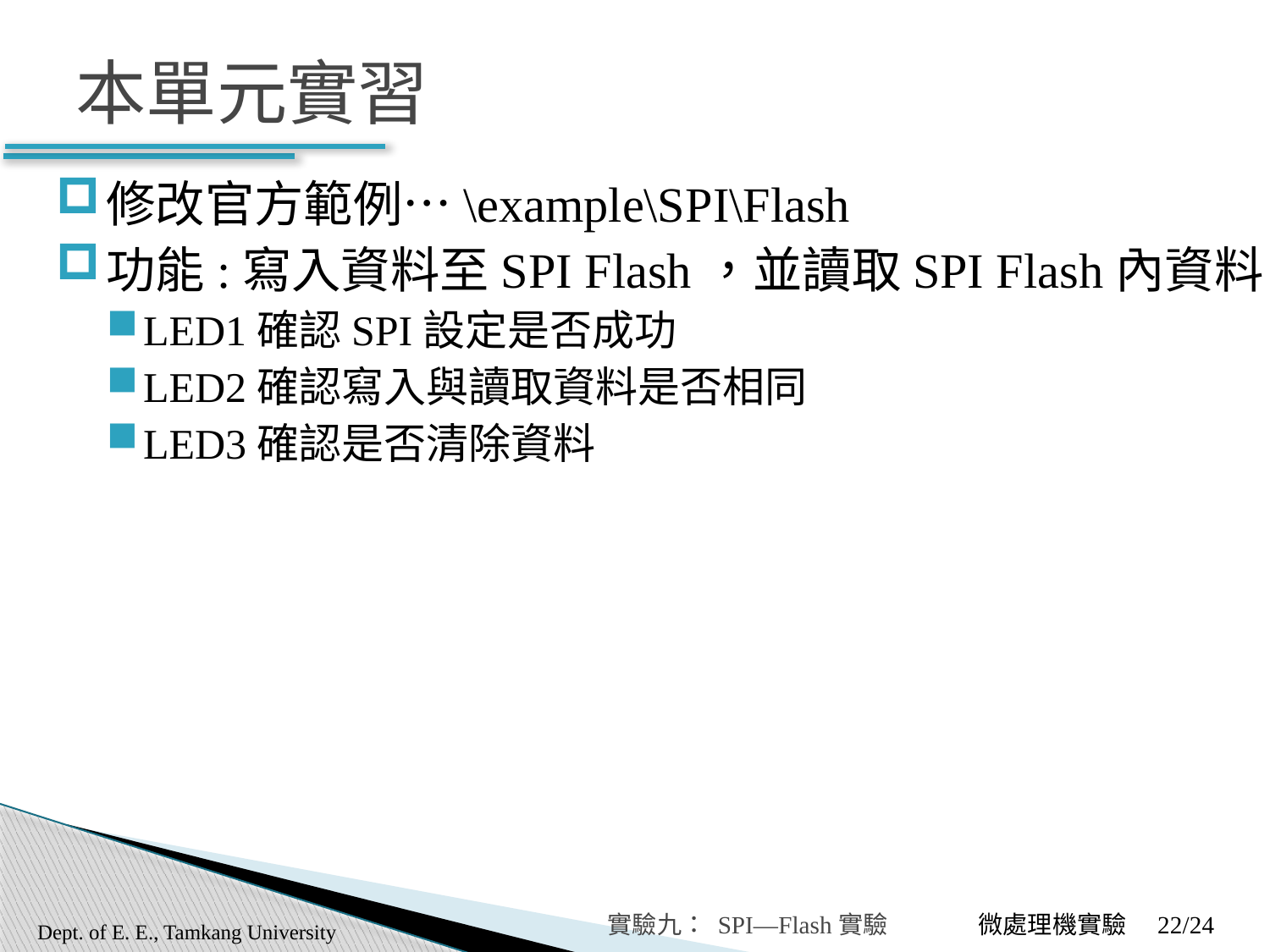

# 本單元實習
修改官方範例…\example\SPI\Flash
功能:寫入資料至SPI Flash，並讀取SPI Flash內資料
LED1確認SPI設定是否成功
LED2確認寫入與讀取資料是否相同
LED3確認是否清除資料